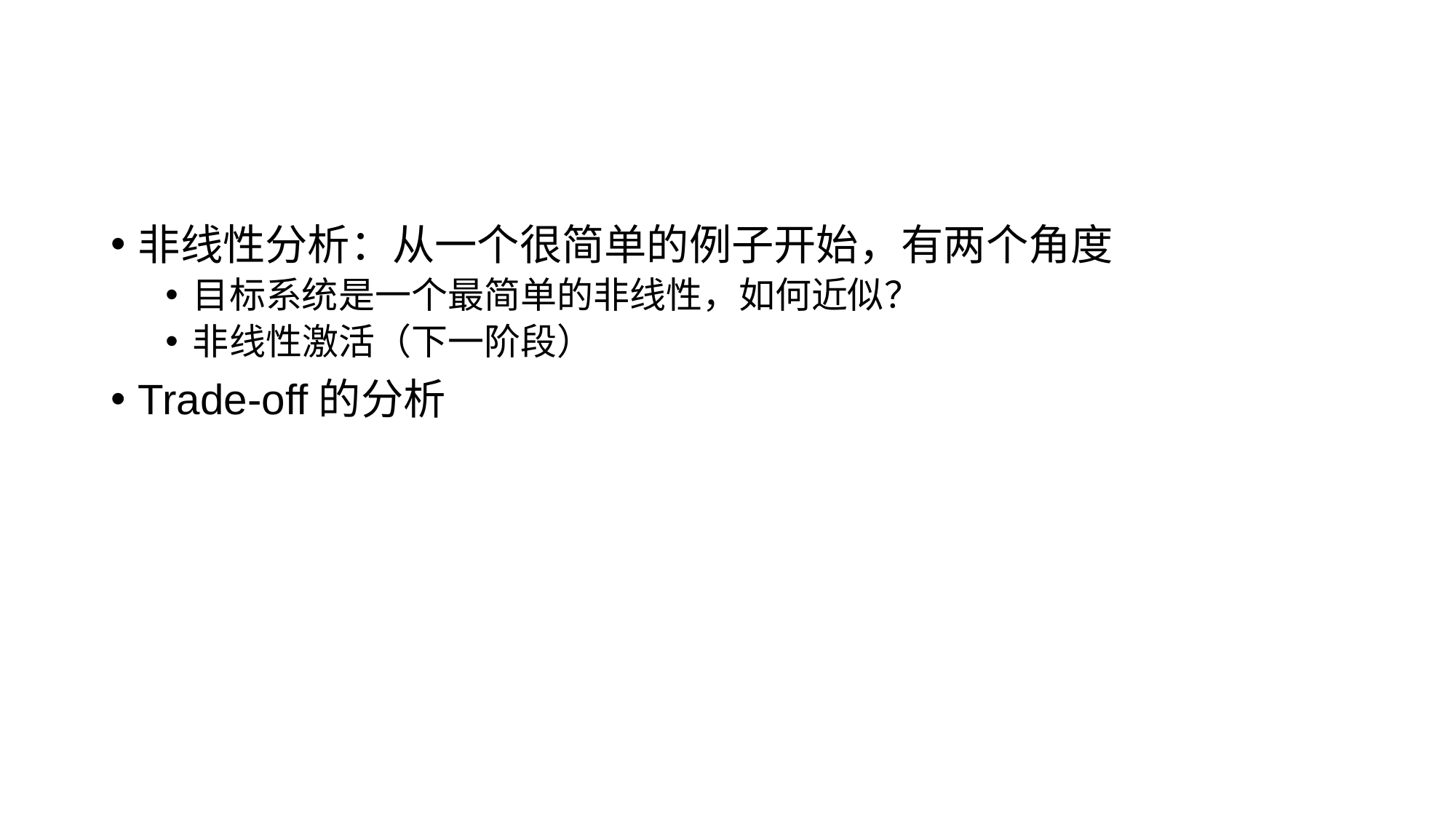

#
非线性分析：从一个很简单的例子开始，有两个角度
目标系统是一个最简单的非线性，如何近似？
非线性激活（下一阶段）
Trade-off的分析